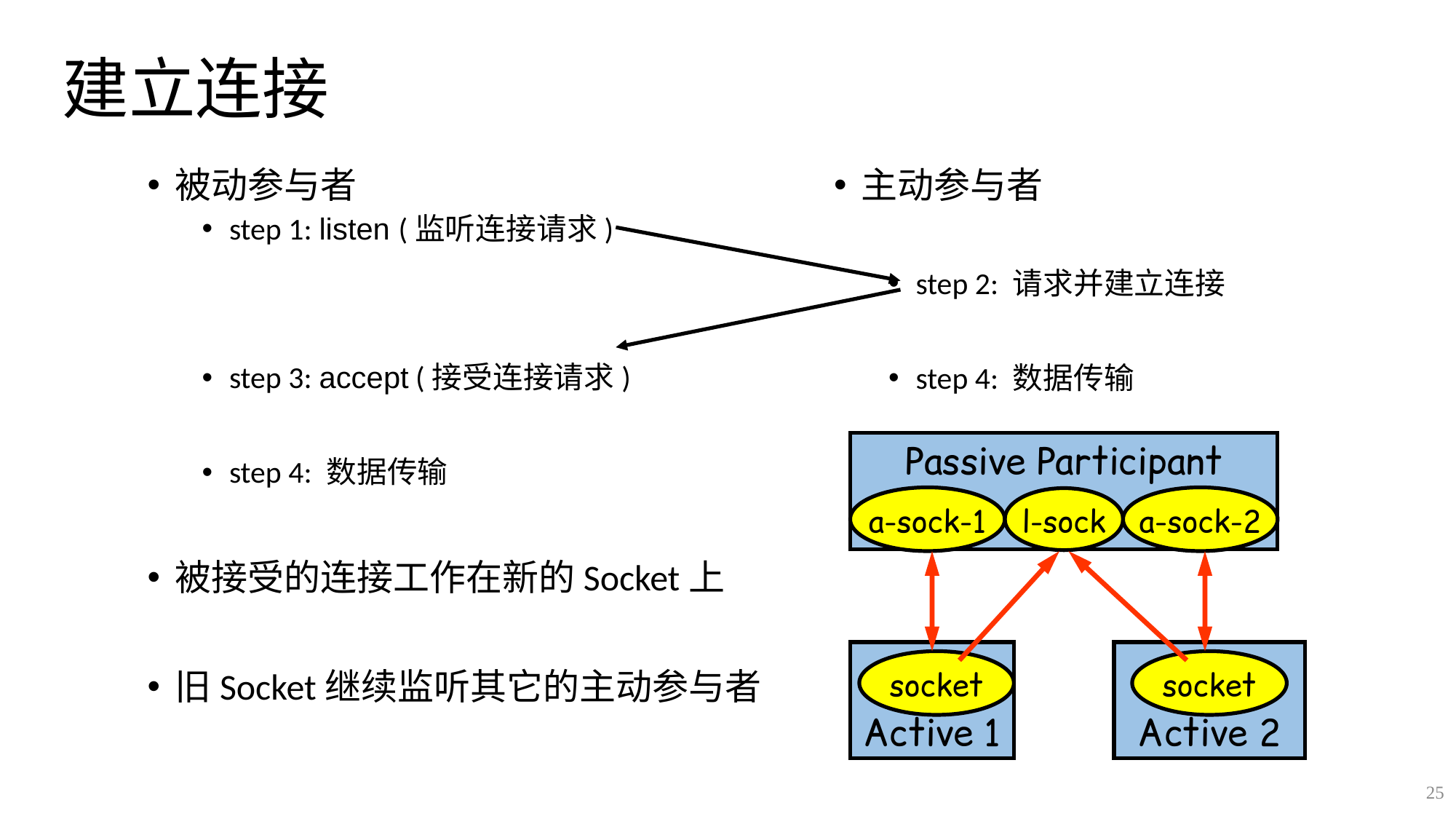

# 建立连接
被动参与者
step 1: listen (监听连接请求)

step 3: accept (接受连接请求)

step 4: 数据传输

被接受的连接工作在新的Socket上

旧Socket继续监听其它的主动参与者
主动参与者

step 2: 请求并建立连接

step 4: 数据传输

Passive Participant

a-sock-1

a-sock-2

l-sock

Active 1

Active 2

socket

socket
25